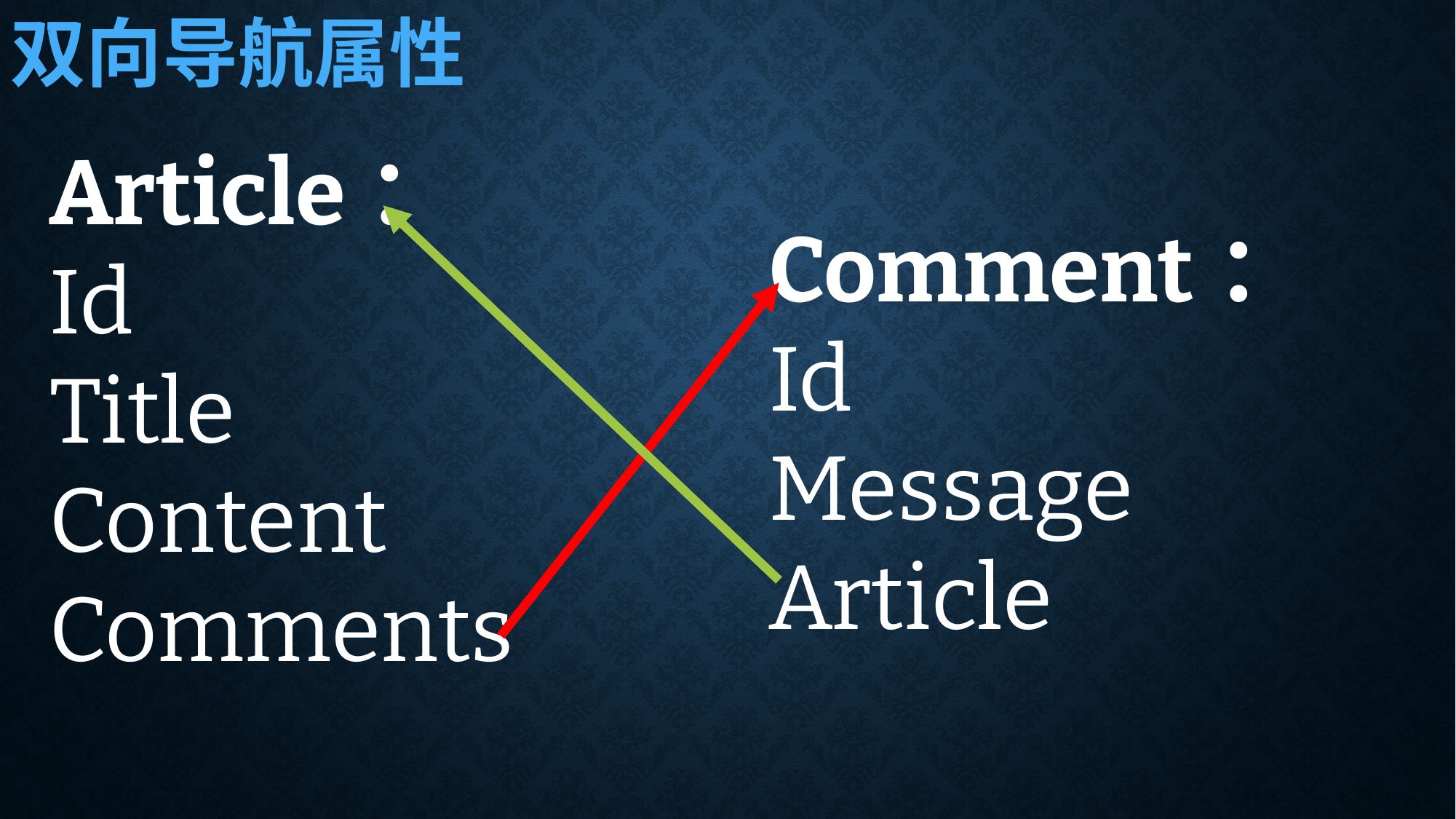

双向导航属性
Article：
Id
Title
Content
Comments
Comment：
Id
Message
Article